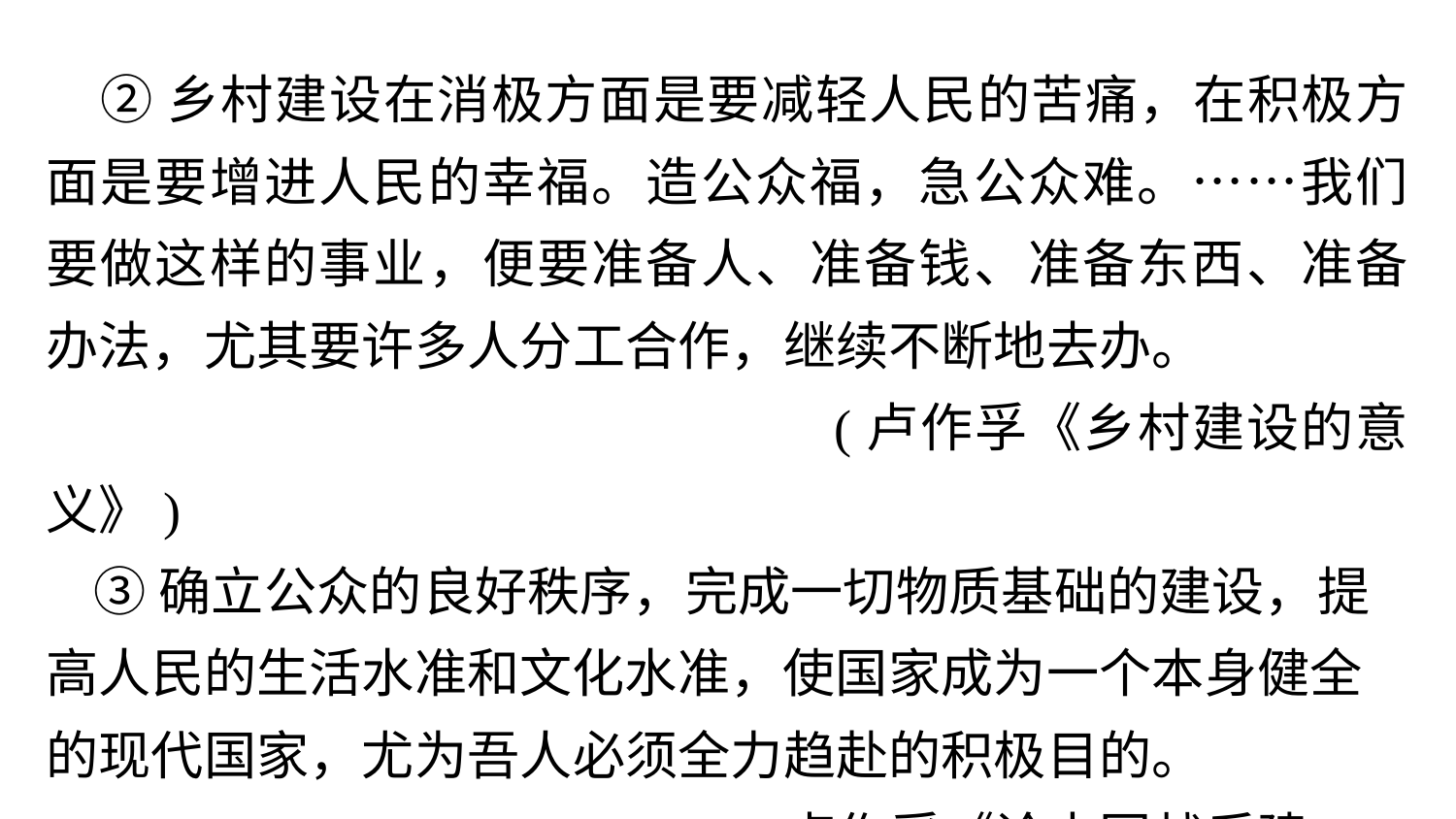

②乡村建设在消极方面是要减轻人民的苦痛，在积极方面是要增进人民的幸福。造公众福，急公众难。……我们要做这样的事业，便要准备人、准备钱、准备东西、准备办法，尤其要许多人分工合作，继续不断地去办。
                                                     (卢作孚《乡村建设的意义》)
    ③确立公众的良好秩序，完成一切物质基础的建设，提高人民的生活水准和文化水准，使国家成为一个本身健全的现代国家，尤为吾人必须全力趋赴的积极目的。
                                                      (卢作孚《论中国战后建设》)